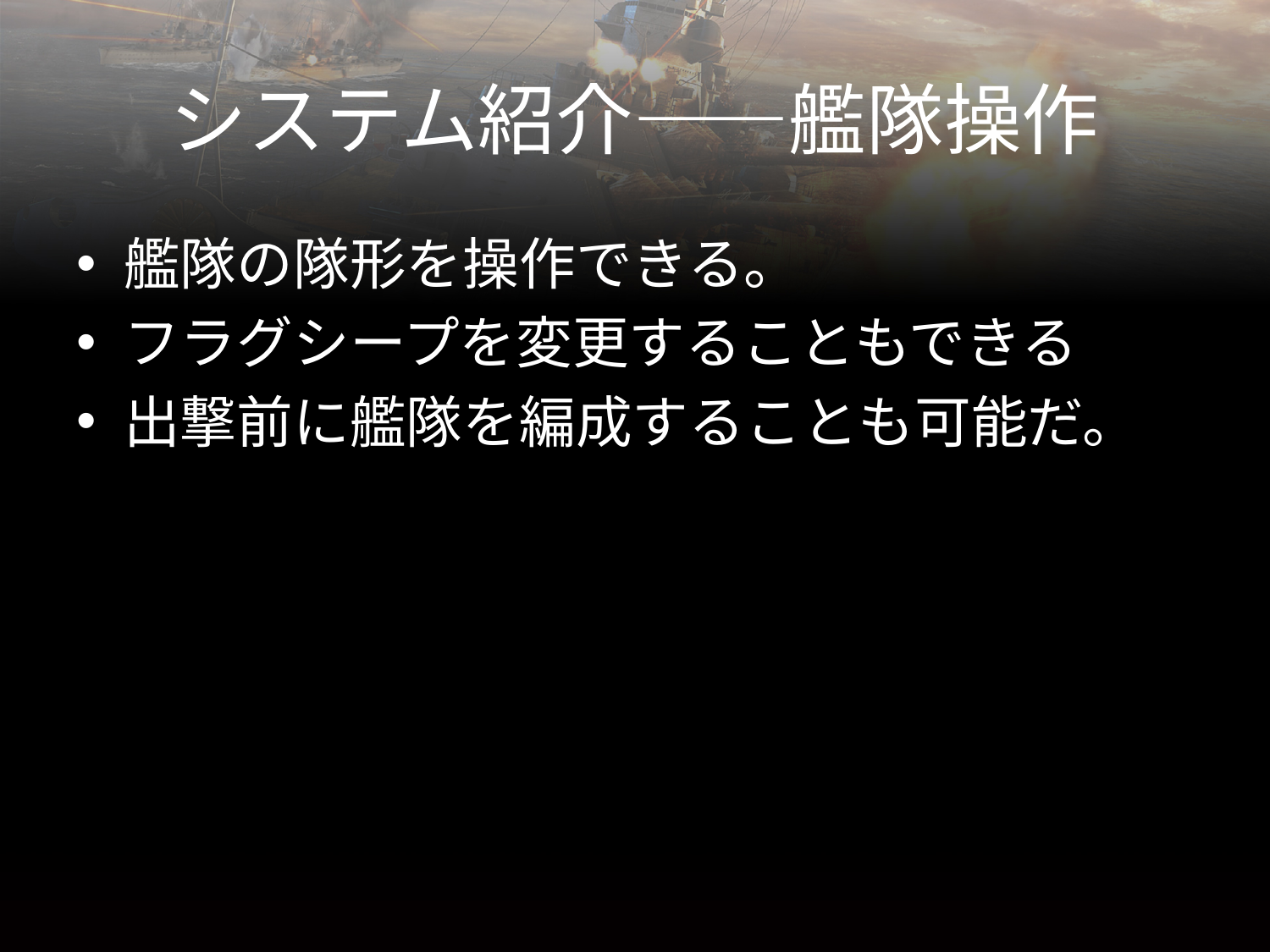

# システム紹介――艦隊操作
艦隊の隊形を操作できる。
フラグシープを変更することもできる
出撃前に艦隊を編成することも可能だ。